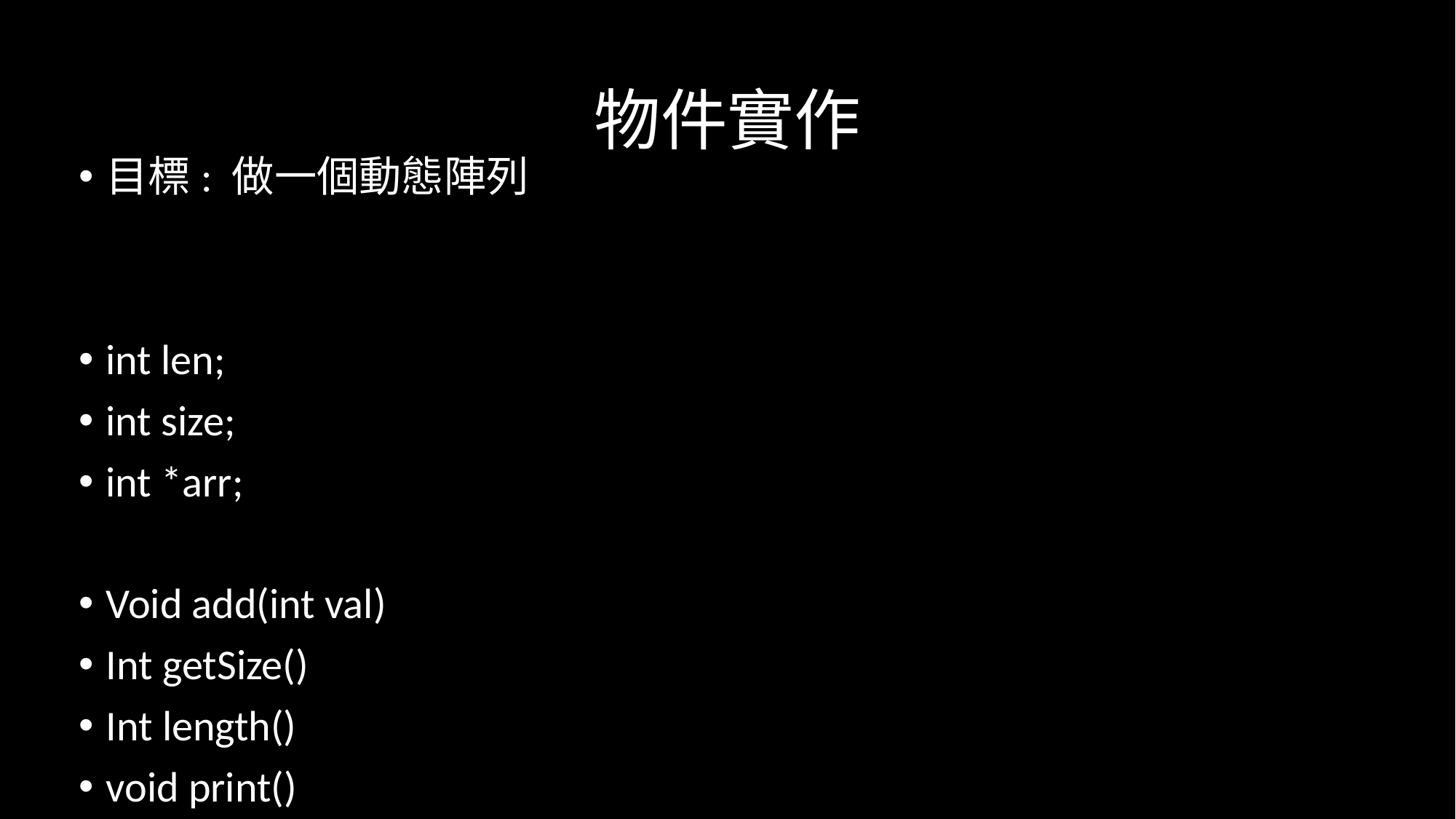

# 物件實作
目標: 做一個動態陣列

int len;
int size;
int *arr;

Void add(int val)
Int getSize()
Int length()
void print()